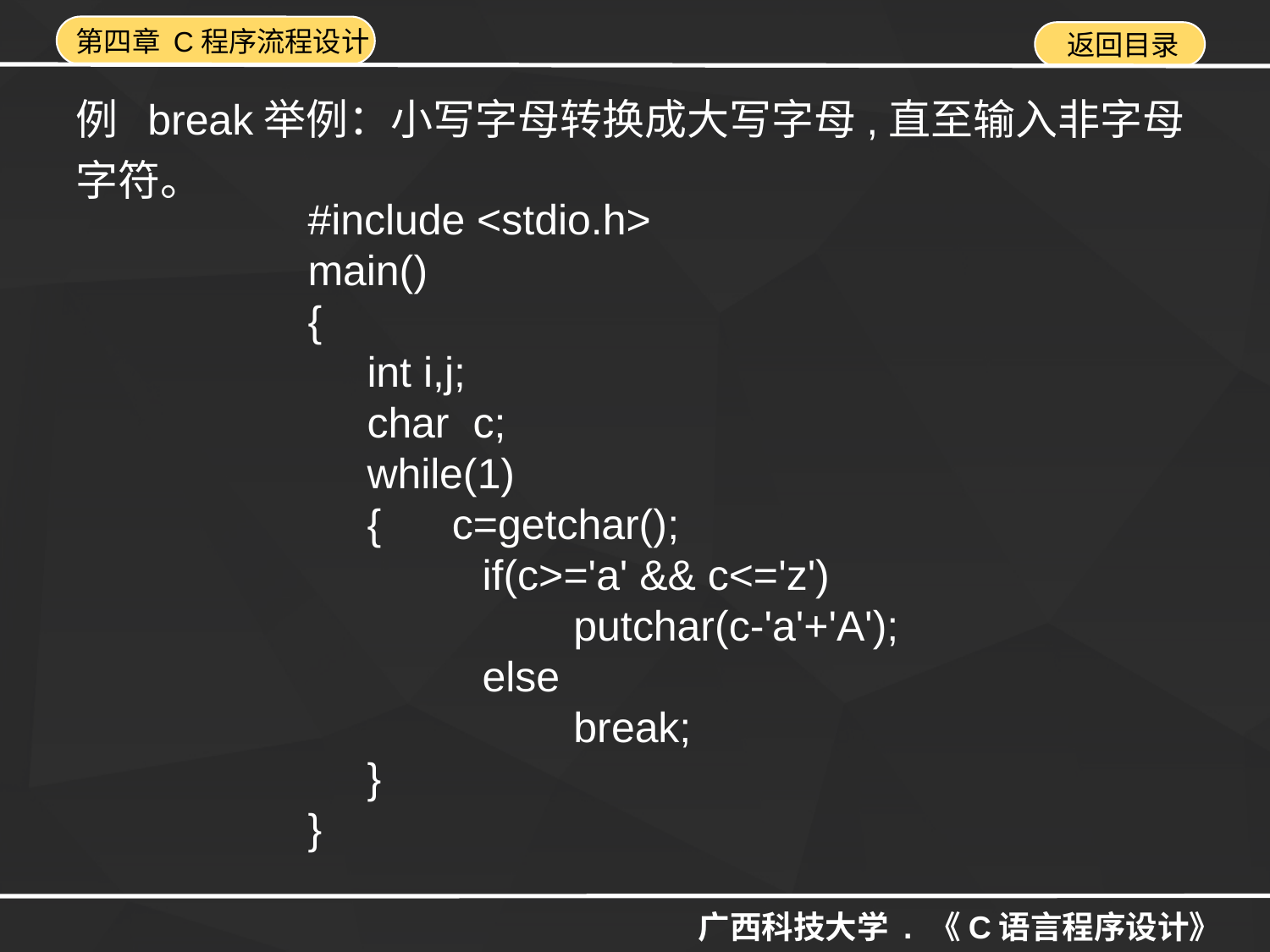

例  break举例：小写字母转换成大写字母,直至输入非字母字符。
#include <stdio.h>
main()
{
     int i,j;
     char  c;
     while(1)
     {      c=getchar();
	    if(c>='a' && c<='z')
		 putchar(c-'a'+'A');
	    else
		 break;
     }
}